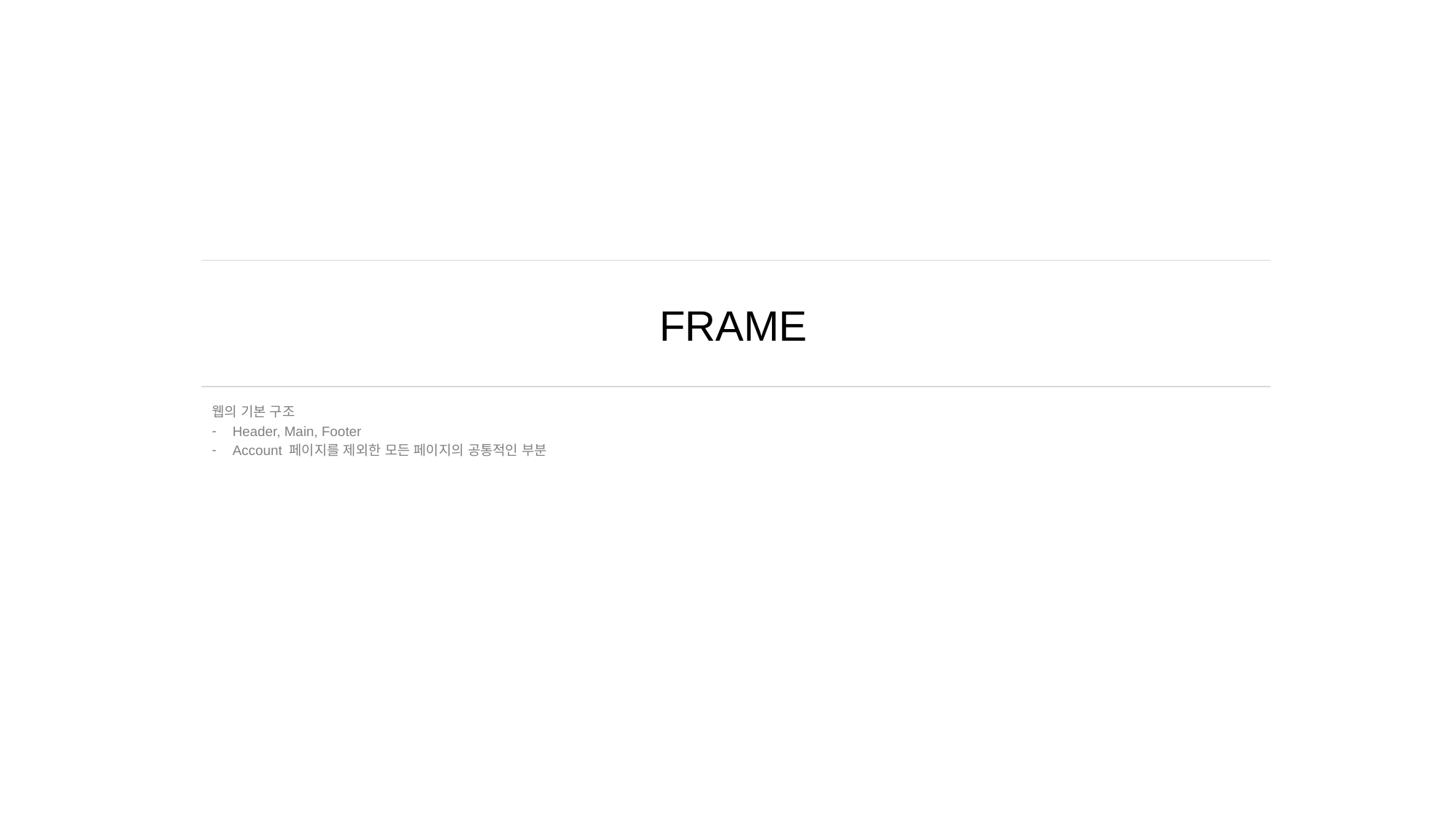

# FRAME
웹의 기본 구조
Header, Main, Footer
Account 페이지를 제외한 모든 페이지의 공통적인 부분